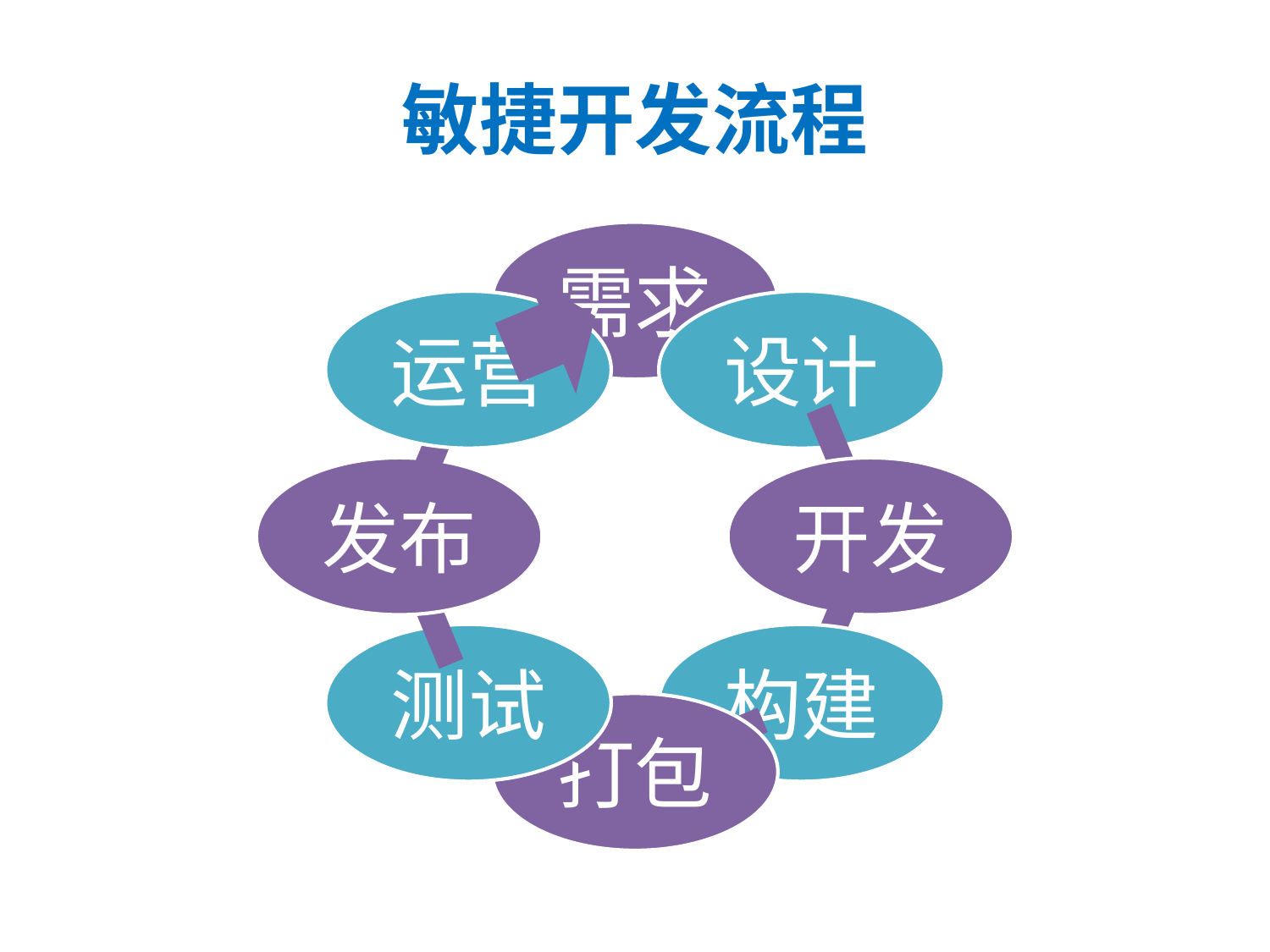

# 敏捷开发流程
需求
设计
开发
构建
运营
打包
测试
发布